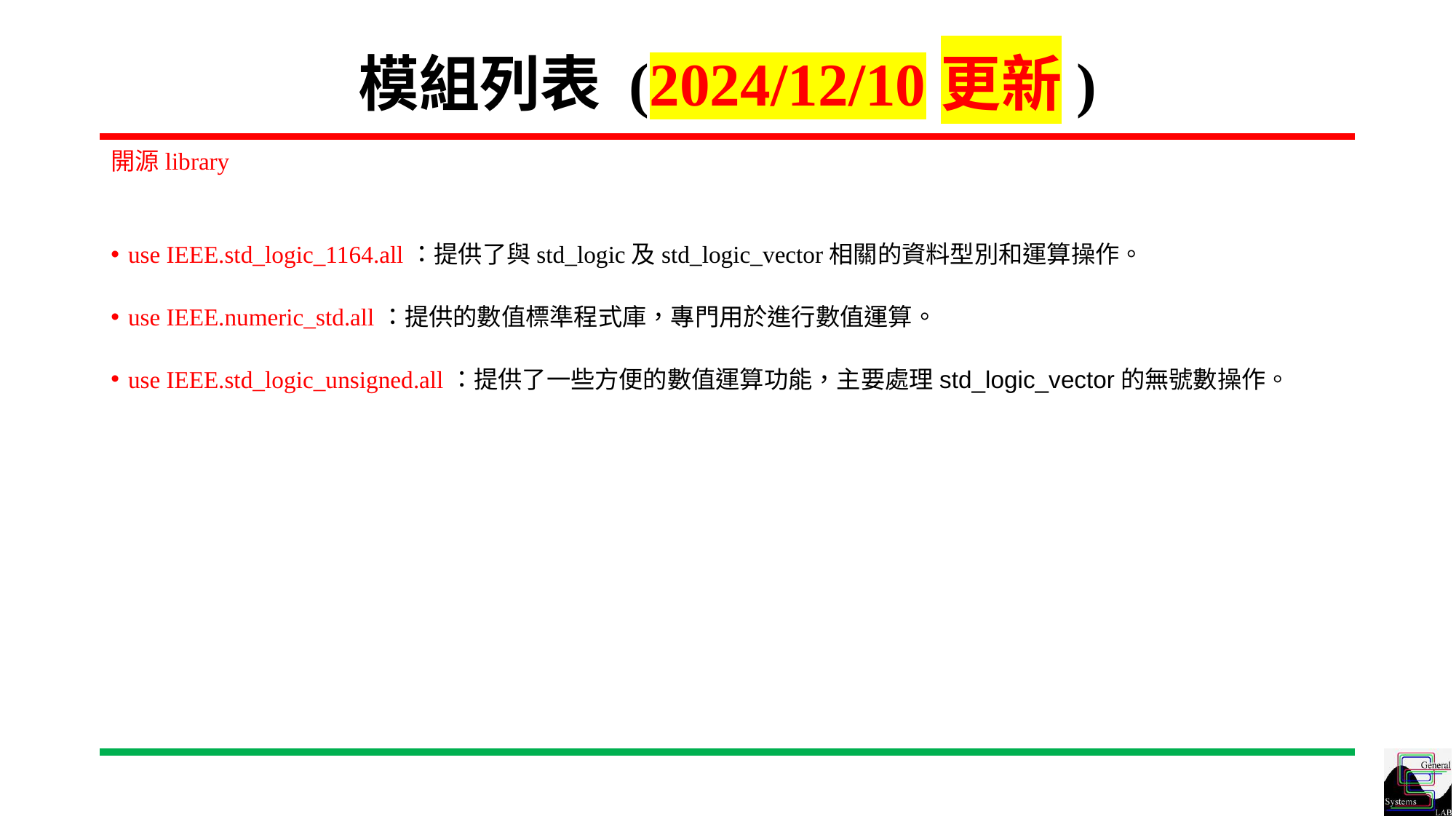

# 模組列表 (2024/12/10更新)
開源library

use IEEE.std_logic_1164.all：提供了與std_logic及std_logic_vector相關的資料型別和運算操作。
use IEEE.numeric_std.all：提供的數值標準程式庫，專門用於進行數值運算。
use IEEE.std_logic_unsigned.all：提供了一些方便的數值運算功能，主要處理std_logic_vector的無號數操作。